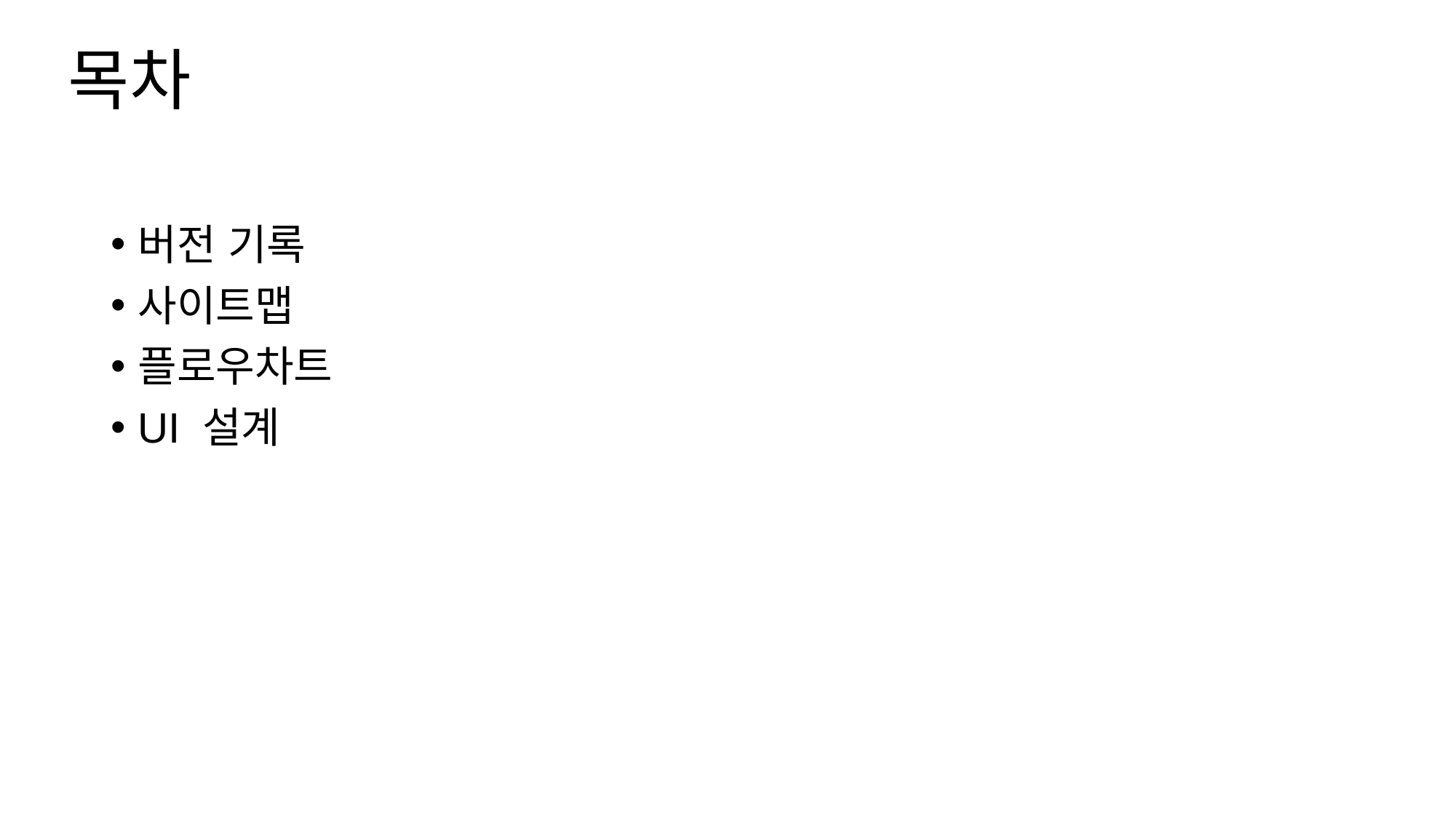

# 목차
버전 기록
사이트맵
플로우차트
UI 설계